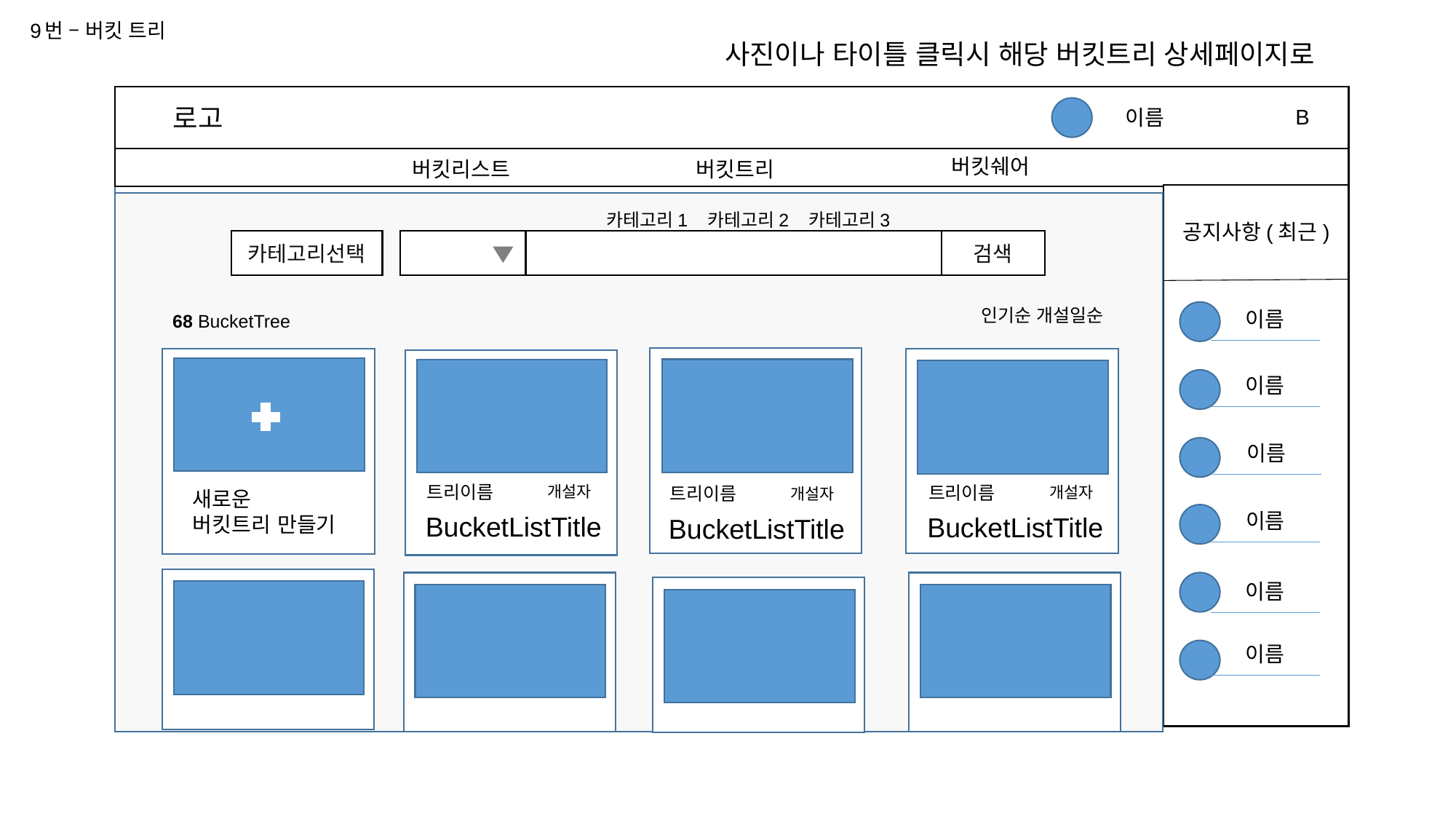

# 9번 – 버킷 트리
사진이나 타이틀 클릭시 해당 버킷트리 상세페이지로

로고
B
이름
버킷쉐어

버킷리스트
버킷트리

카테고리1   카테고리2   카테고리3
공지사항(최근)
검색
카테고리선택

인기순 개설일순
이름

68 BucketTree

이름

이름

트리이름
트리이름

개설자
트리이름
개설자
개설자
새로운
버킷트리 만들기
이름
BucketListTitle

BucketListTitle
BucketListTitle

이름

이름